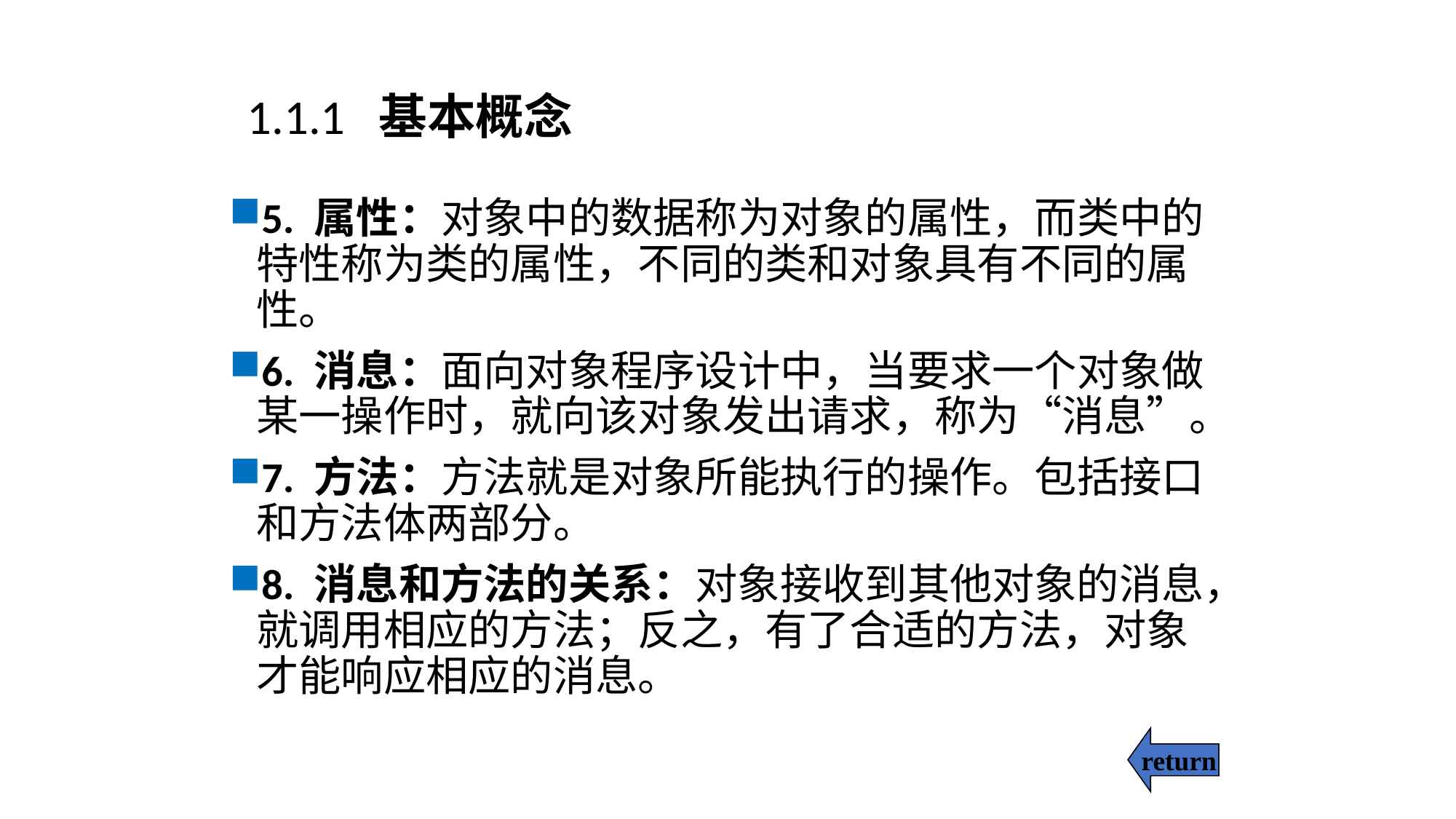

# 1.1.1  基本概念
5. 属性：对象中的数据称为对象的属性，而类中的特性称为类的属性，不同的类和对象具有不同的属性。
6. 消息：面向对象程序设计中，当要求一个对象做某一操作时，就向该对象发出请求，称为“消息”。
7. 方法：方法就是对象所能执行的操作。包括接口和方法体两部分。
8. 消息和方法的关系：对象接收到其他对象的消息，就调用相应的方法；反之，有了合适的方法，对象才能响应相应的消息。
return